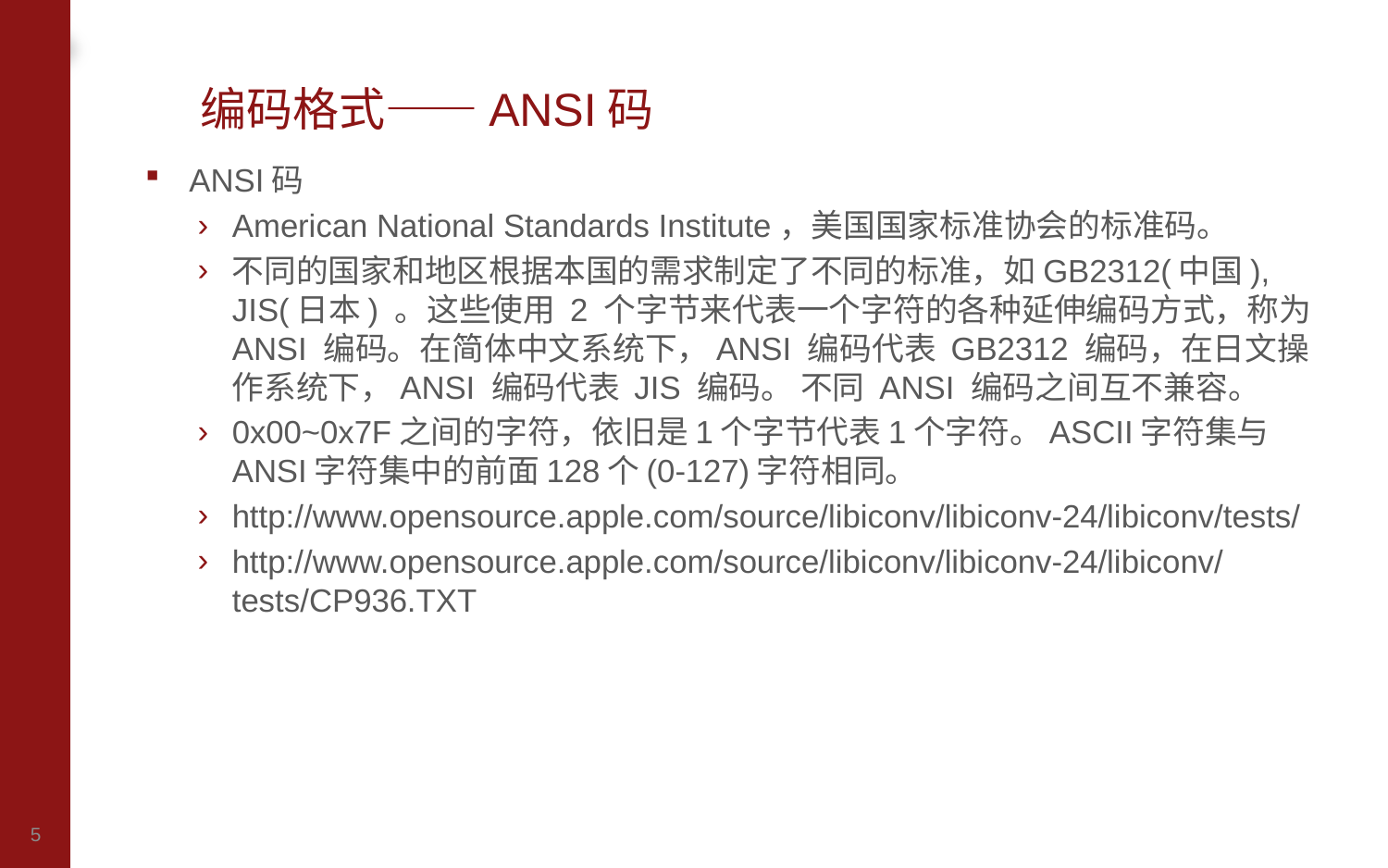

# 编码格式——ANSI码
ANSI码
American National Standards Institute，美国国家标准协会的标准码。
不同的国家和地区根据本国的需求制定了不同的标准，如GB2312(中国), JIS(日本) 。这些使用 2 个字节来代表一个字符的各种延伸编码方式，称为 ANSI 编码。在简体中文系统下，ANSI 编码代表 GB2312 编码，在日文操作系统下，ANSI 编码代表 JIS 编码。 不同 ANSI 编码之间互不兼容。
0x00~0x7F之间的字符，依旧是1个字节代表1个字符。ASCII字符集与ANSI字符集中的前面128个(0-127)字符相同。
http://www.opensource.apple.com/source/libiconv/libiconv-24/libiconv/tests/
http://www.opensource.apple.com/source/libiconv/libiconv-24/libiconv/tests/CP936.TXT

5